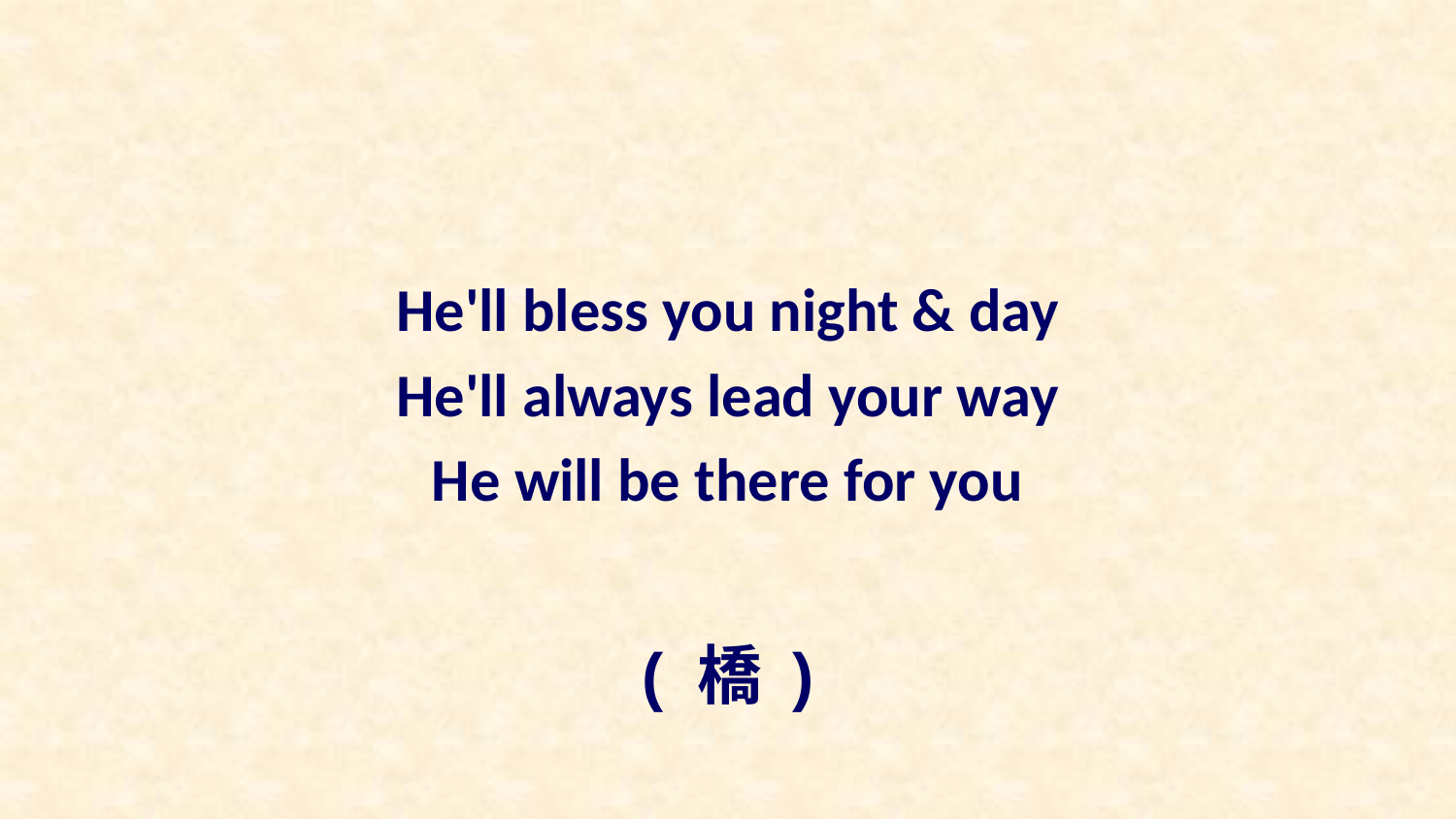

He'll bless you night & day
He'll always lead your way
He will be there for you
( 橋 )